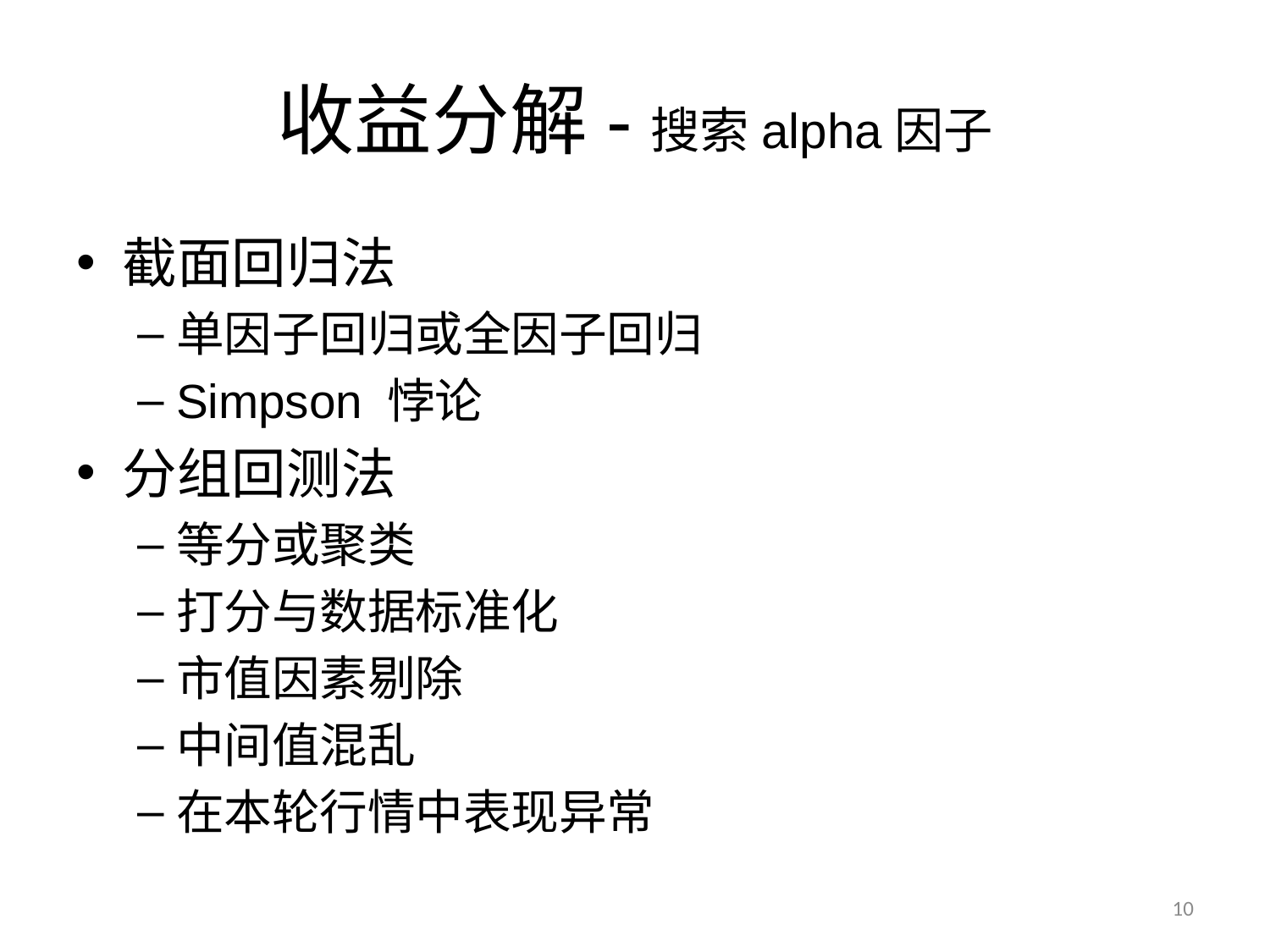

# 收益分解-搜索alpha因子
截面回归法
单因子回归或全因子回归
Simpson 悖论
分组回测法
等分或聚类
打分与数据标准化
市值因素剔除
中间值混乱
在本轮行情中表现异常
10